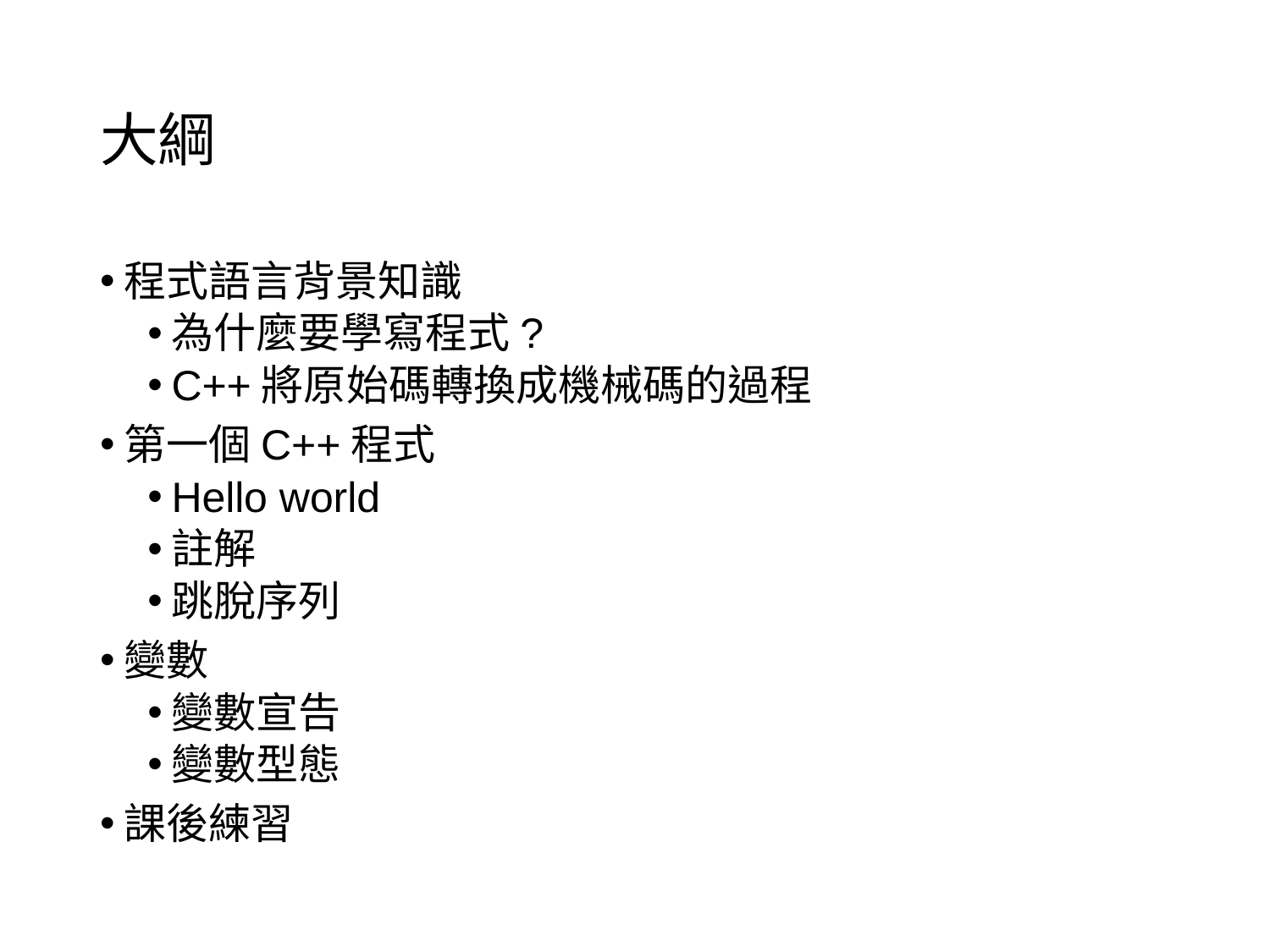

# 大綱
程式語言背景知識
為什麼要學寫程式?
C++將原始碼轉換成機械碼的過程
第一個C++程式
Hello world
註解
跳脫序列
變數
變數宣告
變數型態
課後練習